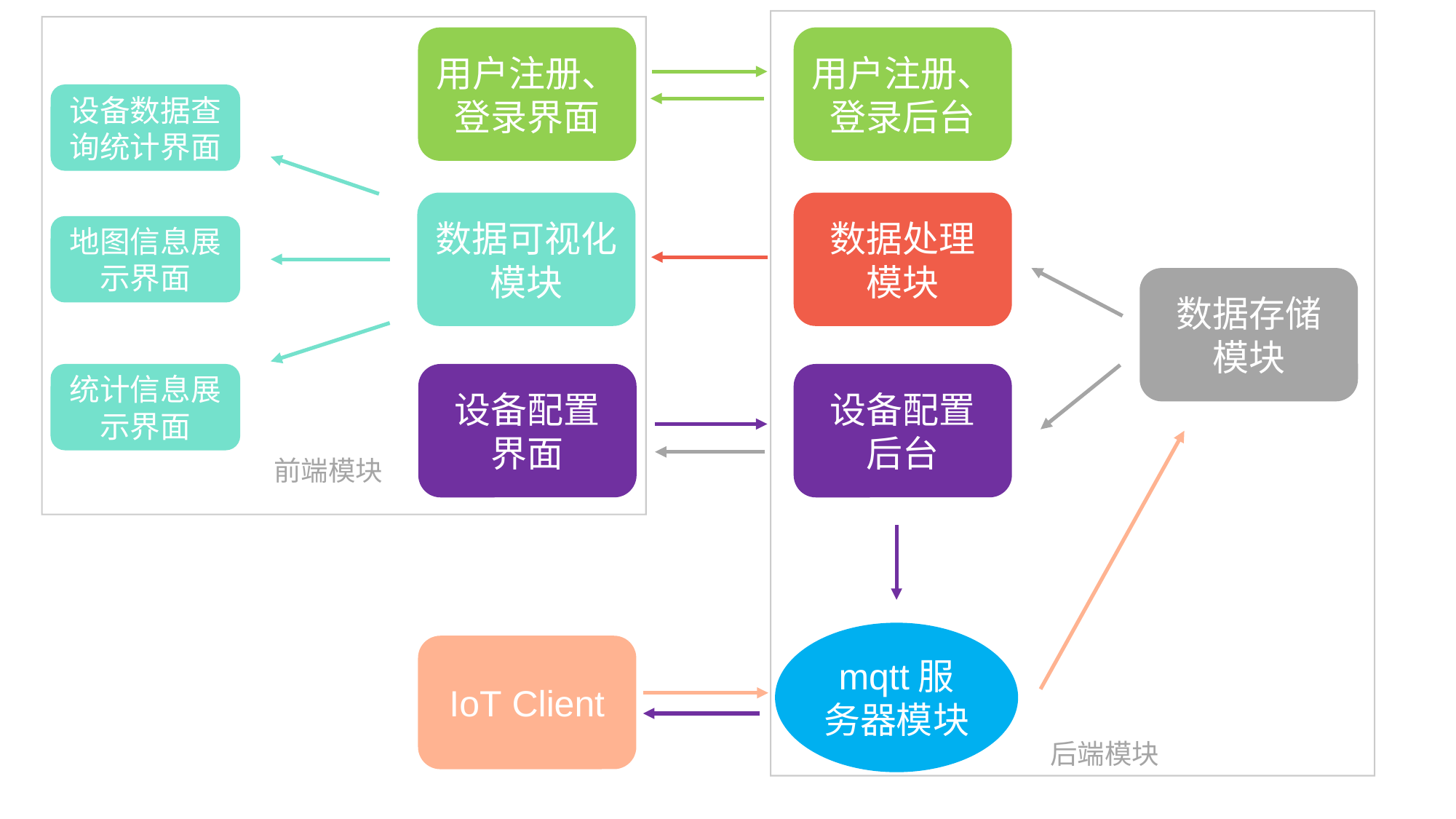

用户注册、登录界面
用户注册、登录后台
设备数据查询统计界面
数据可视化模块
数据处理
模块
地图信息展示界面
数据存储
模块
统计信息展示界面
设备配置
界面
设备配置
后台
前端模块
mqtt服务器模块
IoT Client
后端模块